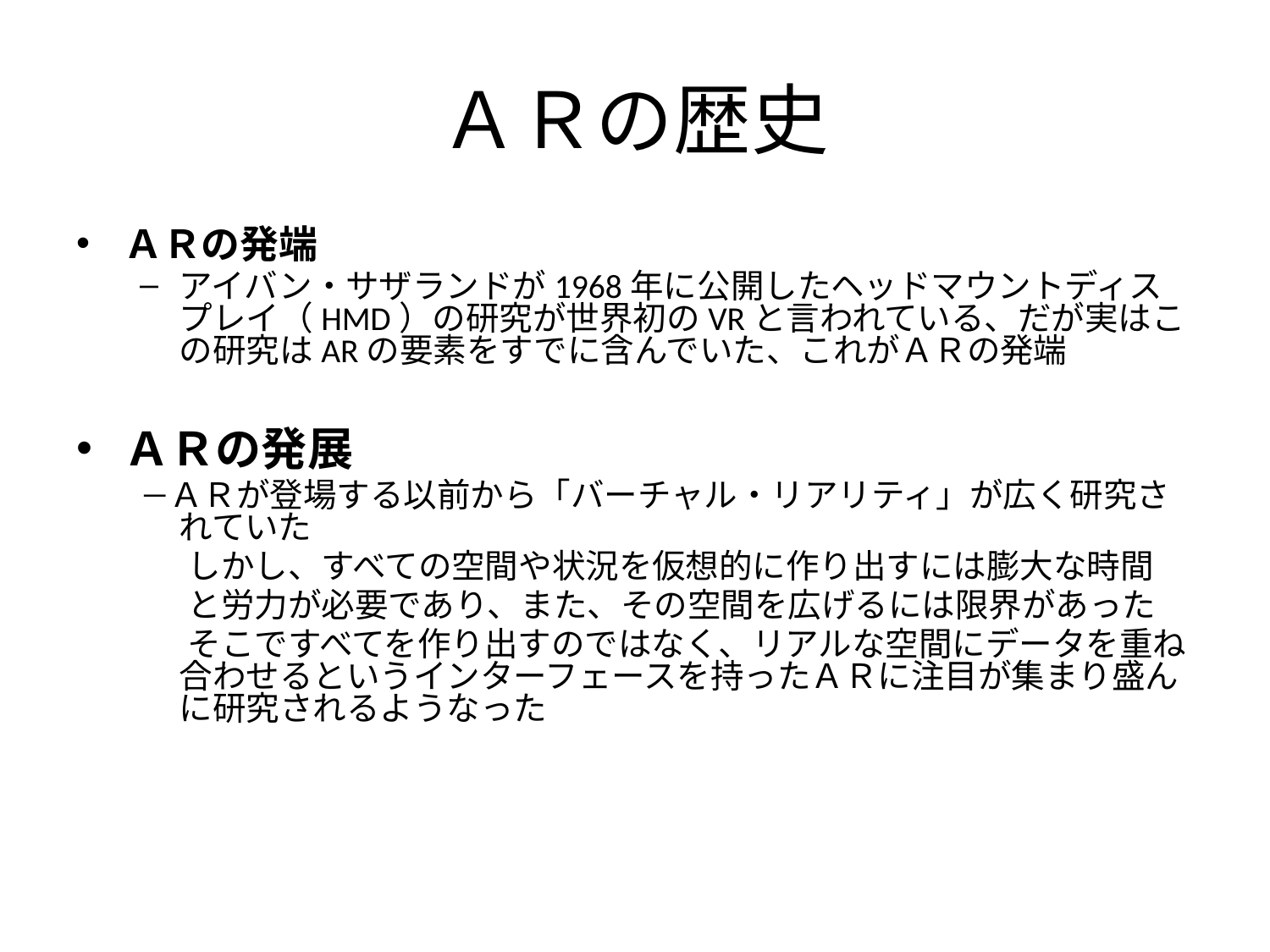

ＡＲの歴史
ＡＲの発端
アイバン・サザランドが1968年に公開したヘッドマウントディスプレイ（HMD）の研究が世界初のVRと言われている、だが実はこの研究はARの要素をすでに含んでいた、これがＡＲの発端

ＡＲの発展
－ＡＲが登場する以前から「バーチャル・リアリティ」が広く研究されていた
　  しかし、すべての空間や状況を仮想的に作り出すには膨大な時間
　  と労力が必要であり、また、その空間を広げるには限界があった
　  そこですべてを作り出すのではなく、リアルな空間にデータを重ね合わせるというインターフェースを持ったＡＲに注目が集まり盛んに研究されるようなった